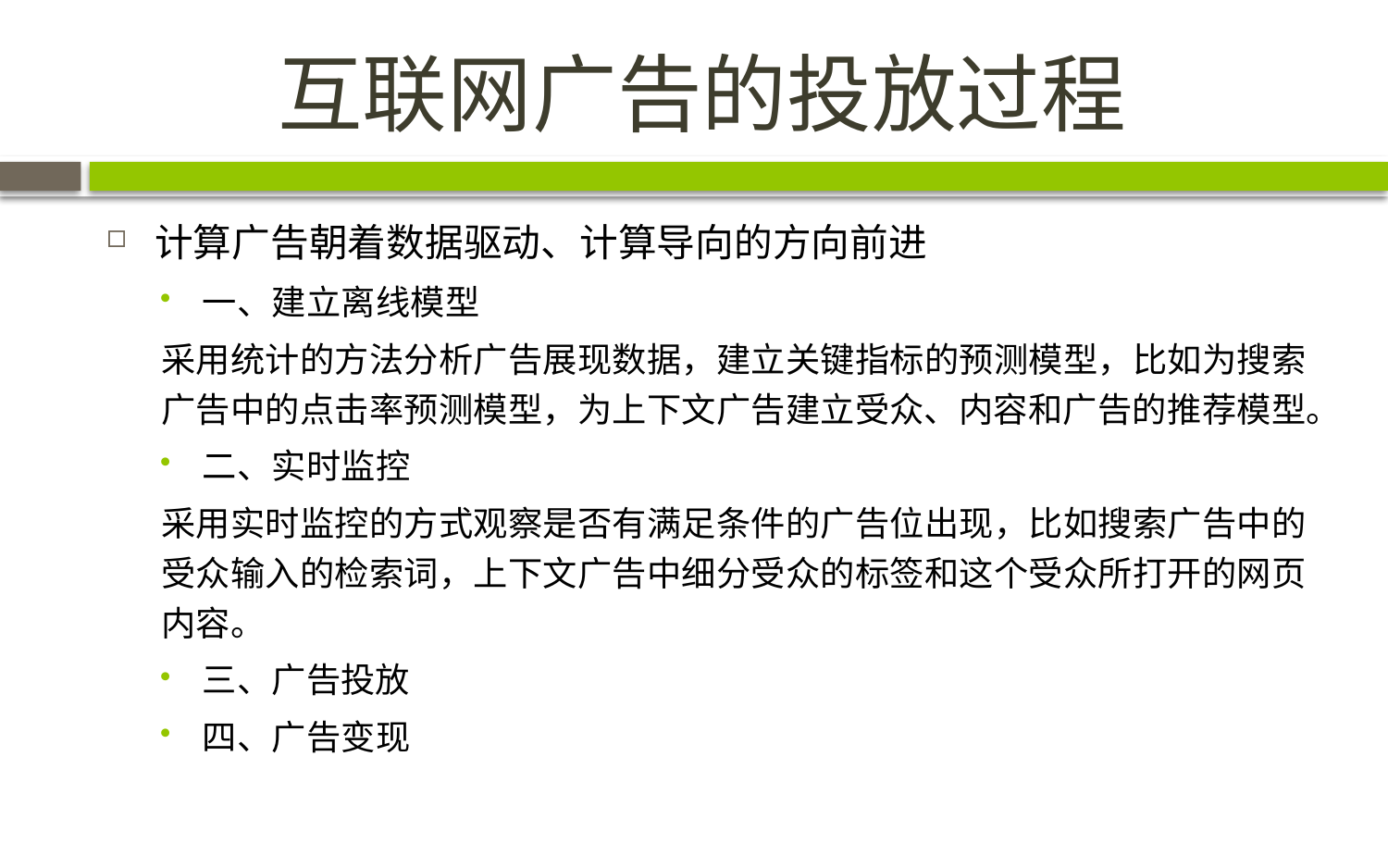

# 互联网广告的投放过程
计算广告朝着数据驱动、计算导向的方向前进
一、建立离线模型
采用统计的方法分析广告展现数据，建立关键指标的预测模型，比如为搜索广告中的点击率预测模型，为上下文广告建立受众、内容和广告的推荐模型。
二、实时监控
采用实时监控的方式观察是否有满足条件的广告位出现，比如搜索广告中的受众输入的检索词，上下文广告中细分受众的标签和这个受众所打开的网页内容。
三、广告投放
四、广告变现